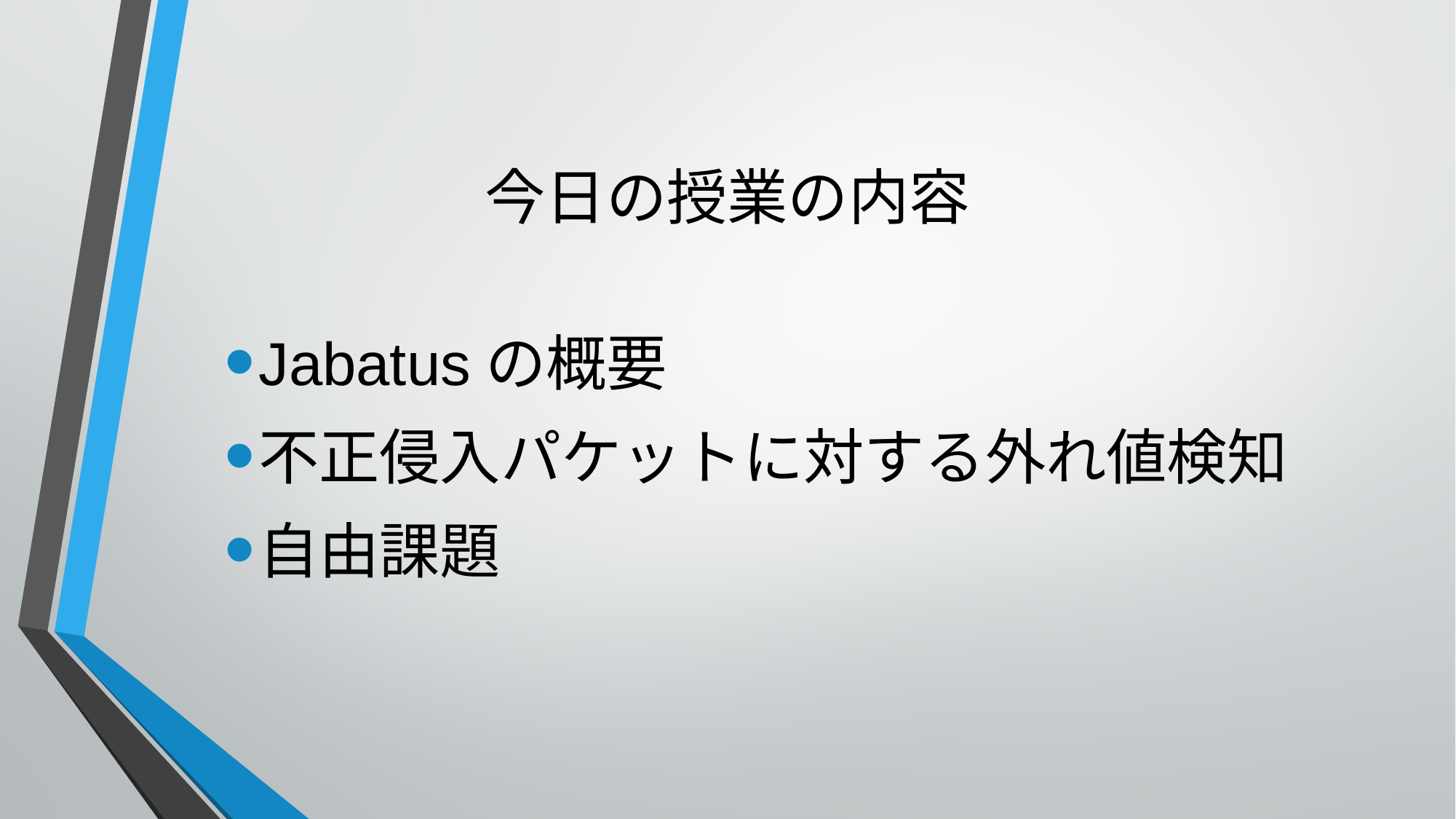

# 今日の授業の内容

Jabatusの概要
不正侵入パケットに対する外れ値検知
自由課題